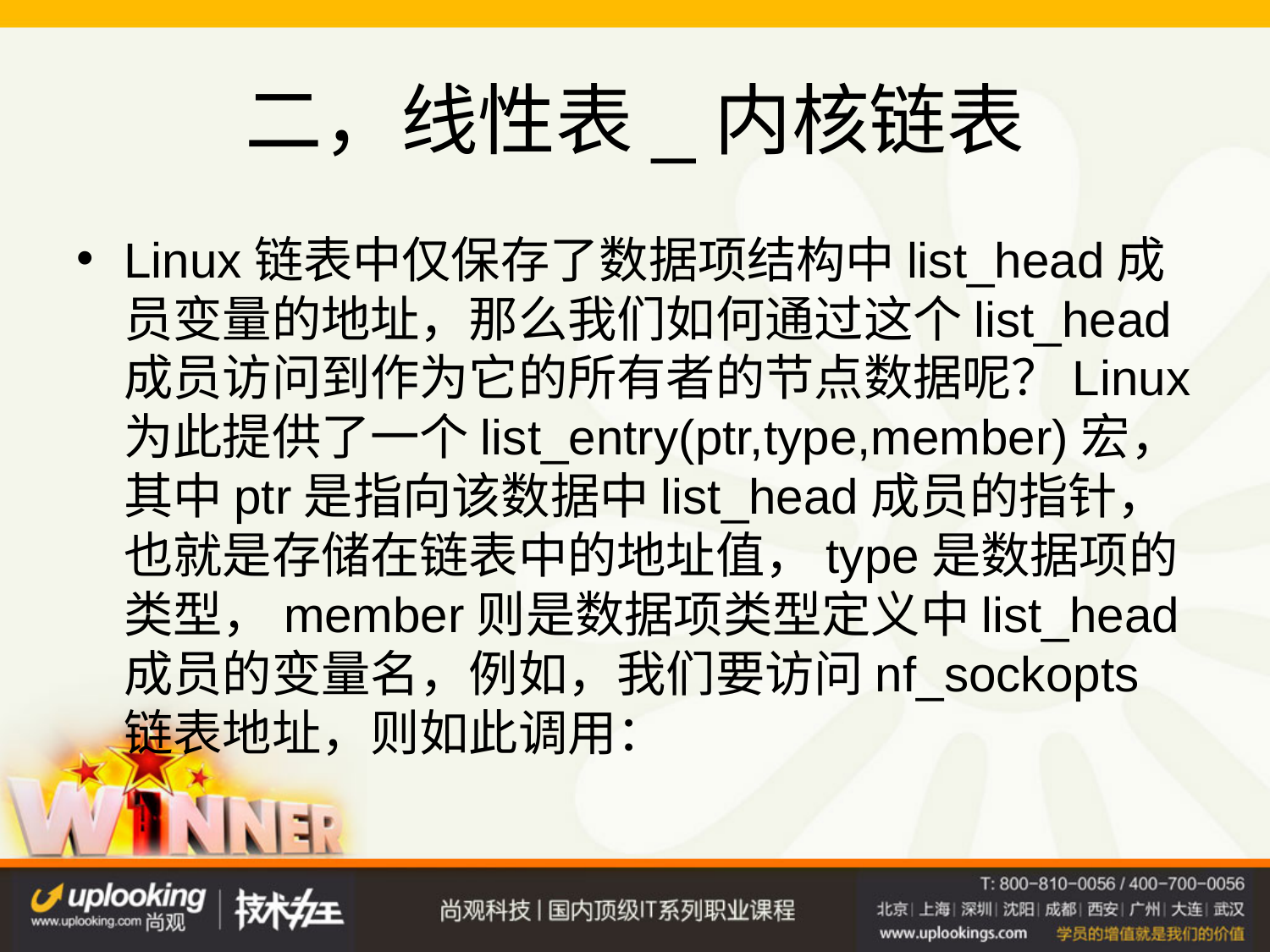

# 二，线性表_内核链表
Linux链表中仅保存了数据项结构中list_head成员变量的地址，那么我们如何通过这个list_head成员访问到作为它的所有者的节点数据呢？Linux为此提供了一个 list_entry(ptr,type,member)宏，其中ptr是指向该数据中list_head成员的指针，也就是存储在链表中的地址值，type是数据项的类型，member则是数据项类型定义中list_head成员的变量名，例如，我们要访问nf_sockopts链表地址，则如此调用：